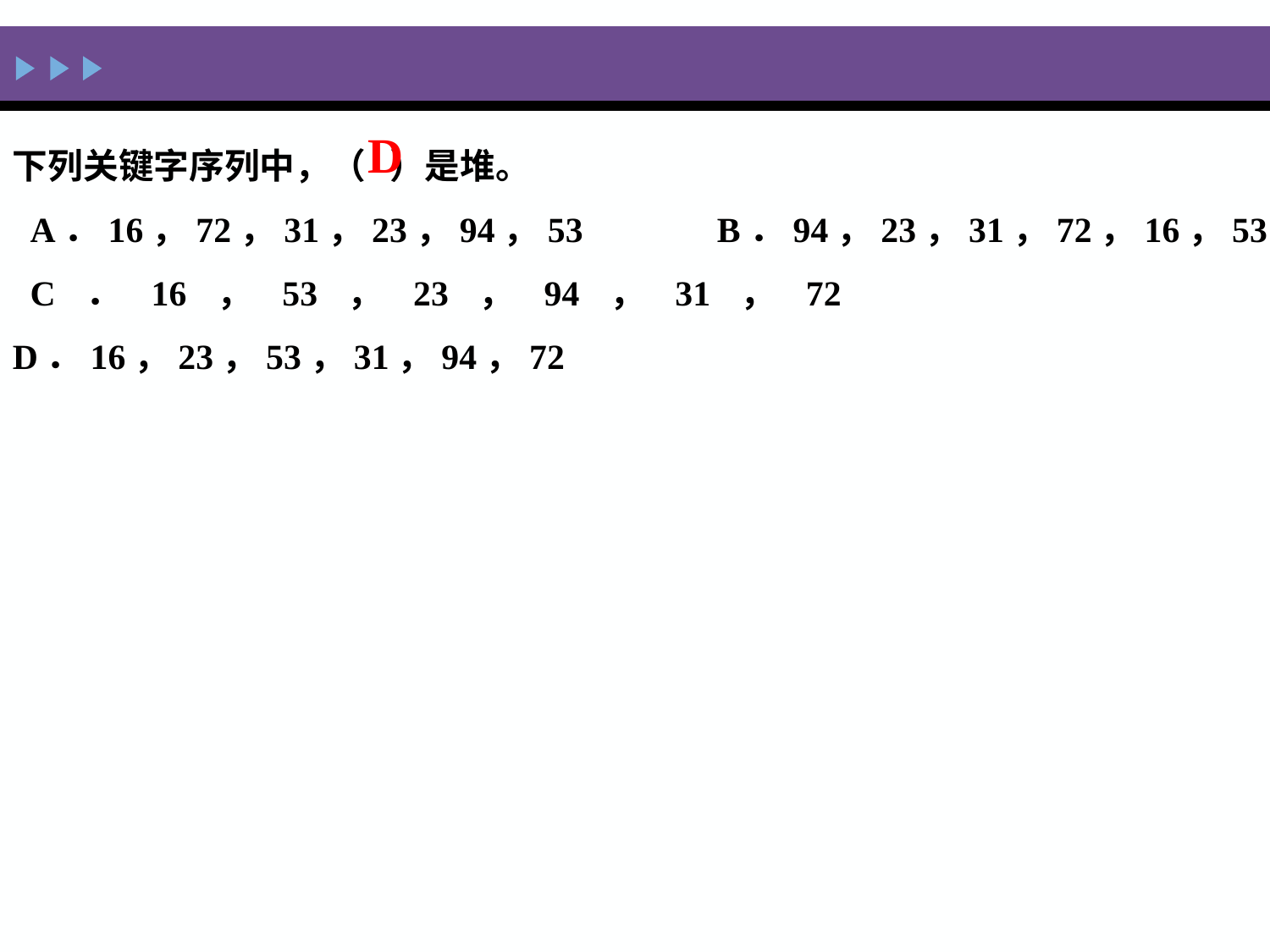

下列关键字序列中，（   ）是堆。
A．16，72，31，23，94，53               B．94，23，31，72，16，53
C．16，53，23，94，31，72               D．16，23，53，31，94，72
D